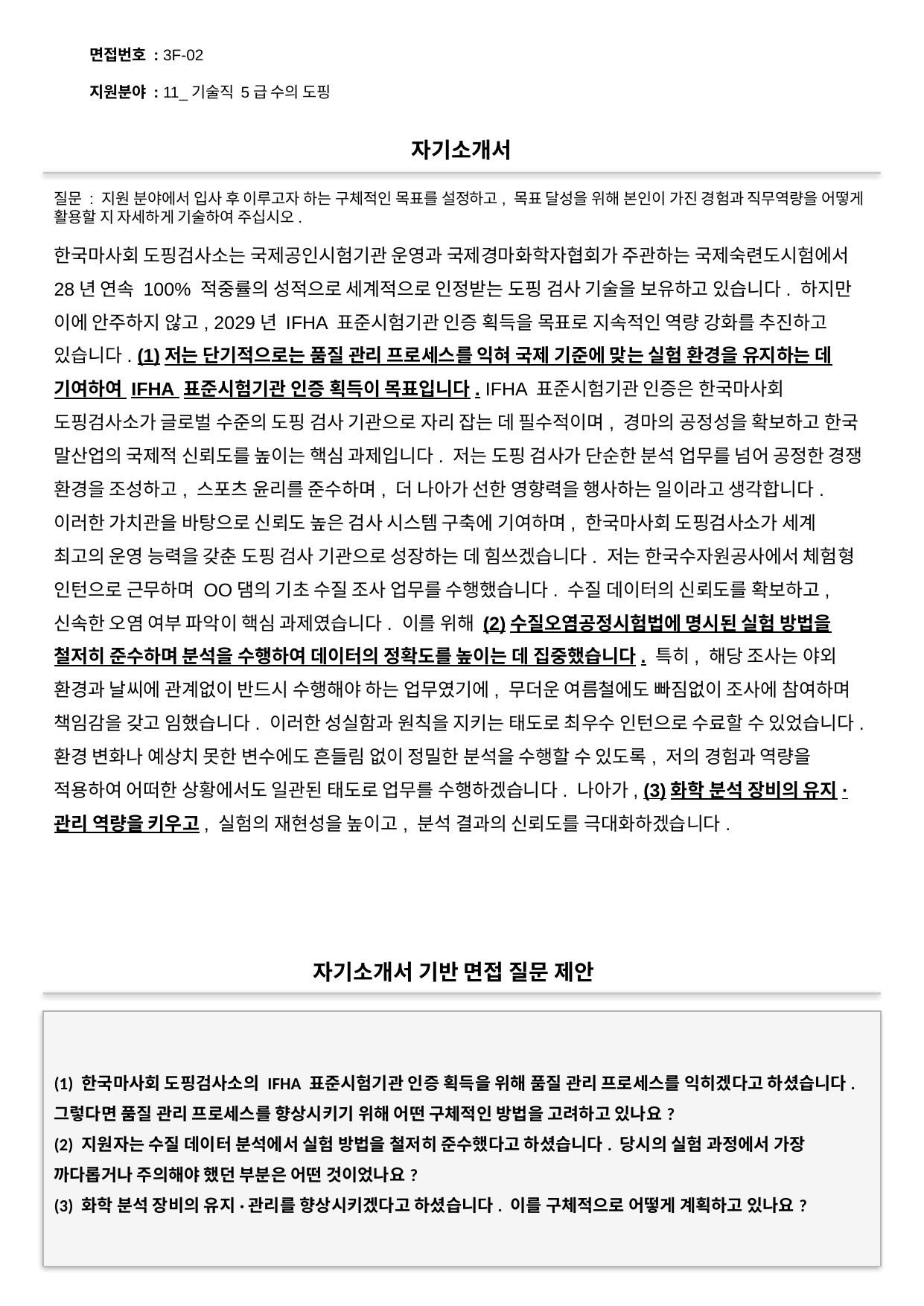

면접번호 : 3F-02

지원분야 : 11_기술직 5급 수의 도핑
#

자기소개서

질문 : 지원 분야에서 입사 후 이루고자 하는 구체적인 목표를 설정하고, 목표 달성을 위해 본인이 가진 경험과 직무역량을 어떻게 활용할 지 자세하게 기술하여 주십시오.

한국마사회 도핑검사소는 국제공인시험기관 운영과 국제경마화학자협회가 주관하는 국제숙련도시험에서 28년 연속 100% 적중률의 성적으로 세계적으로 인정받는 도핑 검사 기술을 보유하고 있습니다. 하지만 이에 안주하지 않고, 2029년 IFHA 표준시험기관 인증 획득을 목표로 지속적인 역량 강화를 추진하고 있습니다. (1)저는 단기적으로는 품질 관리 프로세스를 익혀 국제 기준에 맞는 실험 환경을 유지하는 데 기여하여 IFHA 표준시험기관 인증 획득이 목표입니다. IFHA 표준시험기관 인증은 한국마사회 도핑검사소가 글로벌 수준의 도핑 검사 기관으로 자리 잡는 데 필수적이며, 경마의 공정성을 확보하고 한국 말산업의 국제적 신뢰도를 높이는 핵심 과제입니다. 저는 도핑 검사가 단순한 분석 업무를 넘어 공정한 경쟁 환경을 조성하고, 스포츠 윤리를 준수하며, 더 나아가 선한 영향력을 행사하는 일이라고 생각합니다. 이러한 가치관을 바탕으로 신뢰도 높은 검사 시스템 구축에 기여하며, 한국마사회 도핑검사소가 세계 최고의 운영 능력을 갖춘 도핑 검사 기관으로 성장하는 데 힘쓰겠습니다. 저는 한국수자원공사에서 체험형 인턴으로 근무하며 OO댐의 기초 수질 조사 업무를 수행했습니다. 수질 데이터의 신뢰도를 확보하고, 신속한 오염 여부 파악이 핵심 과제였습니다. 이를 위해 (2)수질오염공정시험법에 명시된 실험 방법을 철저히 준수하며 분석을 수행하여 데이터의 정확도를 높이는 데 집중했습니다. 특히, 해당 조사는 야외 환경과 날씨에 관계없이 반드시 수행해야 하는 업무였기에, 무더운 여름철에도 빠짐없이 조사에 참여하며 책임감을 갖고 임했습니다. 이러한 성실함과 원칙을 지키는 태도로 최우수 인턴으로 수료할 수 있었습니다. 환경 변화나 예상치 못한 변수에도 흔들림 없이 정밀한 분석을 수행할 수 있도록, 저의 경험과 역량을 적용하여 어떠한 상황에서도 일관된 태도로 업무를 수행하겠습니다. 나아가, (3)화학 분석 장비의 유지·관리 역량을 키우고, 실험의 재현성을 높이고, 분석 결과의 신뢰도를 극대화하겠습니다.

자기소개서 기반 면접 질문 제안

(1) 한국마사회 도핑검사소의 IFHA 표준시험기관 인증 획득을 위해 품질 관리 프로세스를 익히겠다고 하셨습니다. 그렇다면 품질 관리 프로세스를 향상시키기 위해 어떤 구체적인 방법을 고려하고 있나요?
(2) 지원자는 수질 데이터 분석에서 실험 방법을 철저히 준수했다고 하셨습니다. 당시의 실험 과정에서 가장 까다롭거나 주의해야 했던 부분은 어떤 것이었나요?
(3) 화학 분석 장비의 유지·관리를 향상시키겠다고 하셨습니다. 이를 구체적으로 어떻게 계획하고 있나요?